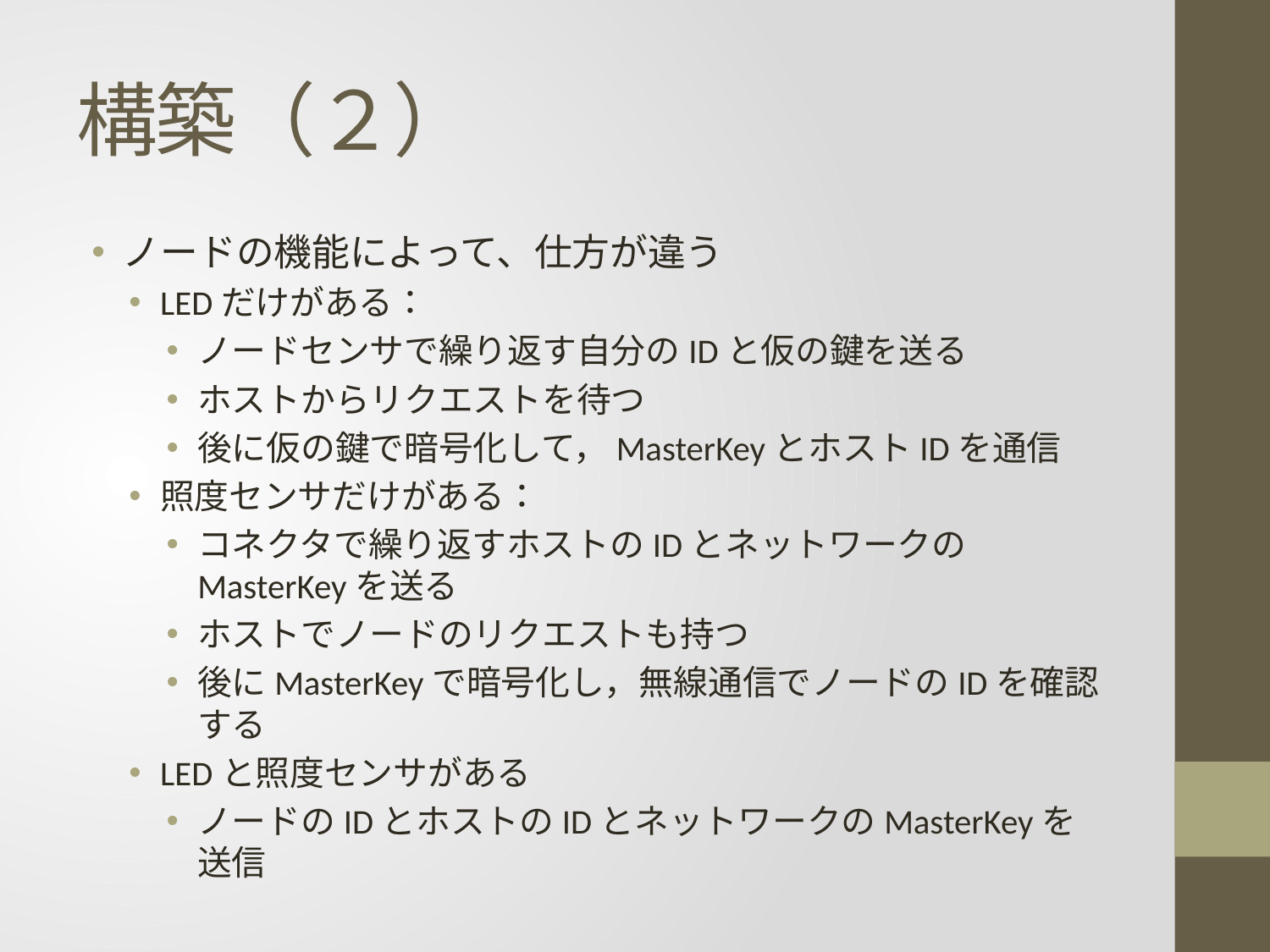

# 構築（２）
ノードの機能によって、仕方が違う
LEDだけがある：
ノードセンサで繰り返す自分のIDと仮の鍵を送る
ホストからリクエストを待つ
後に仮の鍵で暗号化して，MasterKeyとホストIDを通信
照度センサだけがある：
コネクタで繰り返すホストのIDとネットワークのMasterKeyを送る
ホストでノードのリクエストも持つ
後にMasterKeyで暗号化し，無線通信でノードのIDを確認する
LEDと照度センサがある
ノードのIDとホストのIDとネットワークのMasterKeyを送信